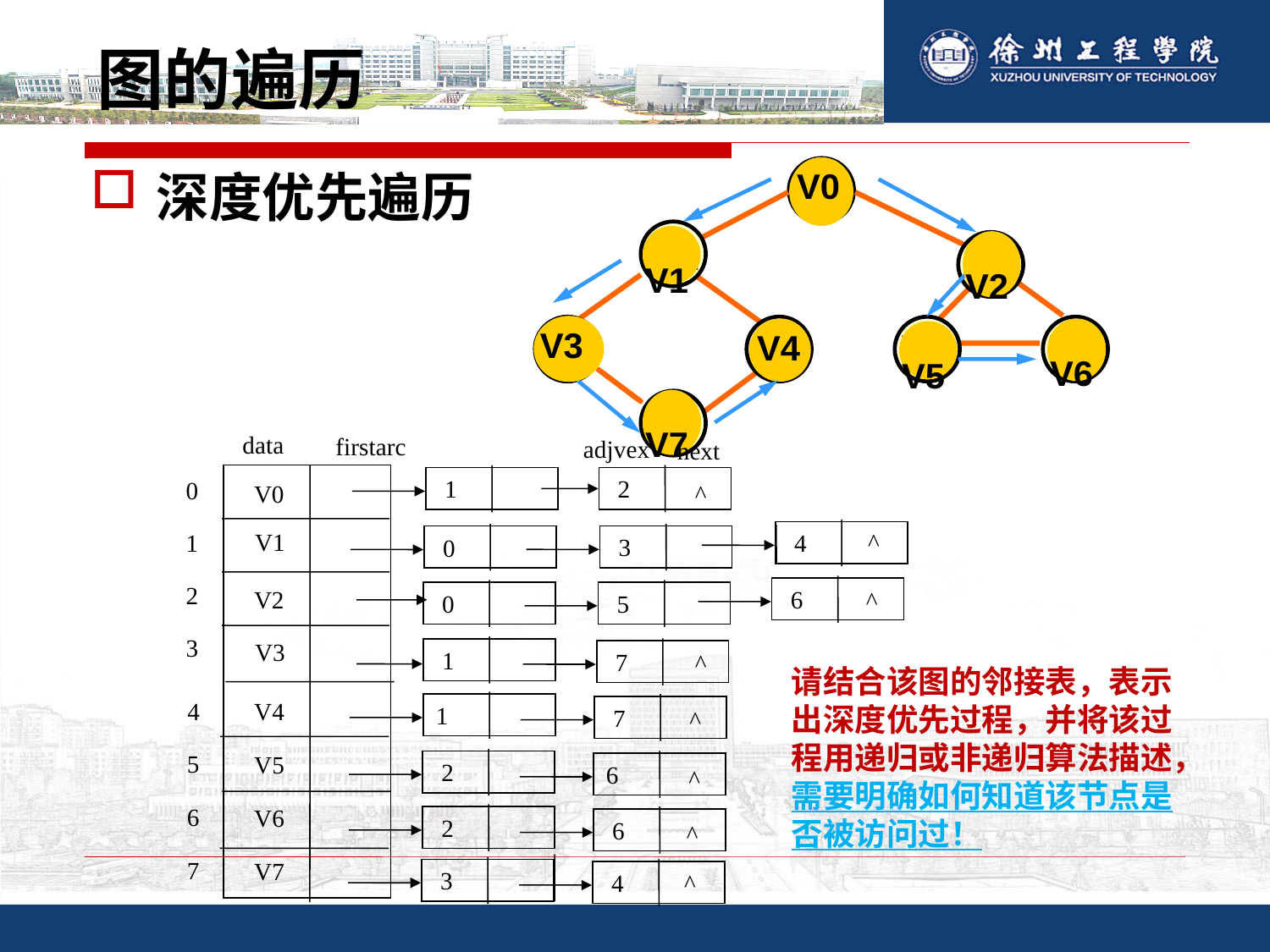

# 图的遍历
深度优先遍历
 V0

 V0

 V1

 V1

 V2

 V2

 V3

 V3

 V4

 V5

 V6

 V4

 V6

 V5

 V7

 V7

data
firstarc
adjvex
next

 2

 1

0
V0
^

 4

^
V1
1

 3

 0

2

 6

V2
^

 0

 5

3
V3

 1

 7

^

4
V4

1

 7

^

5
V5

 2

6

^

6
V6

 2

 6

^

7
V7

 3

 4

^

请结合该图的邻接表，表示出深度优先过程，并将该过程用递归或非递归算法描述，需要明确如何知道该节点是否被访问过！